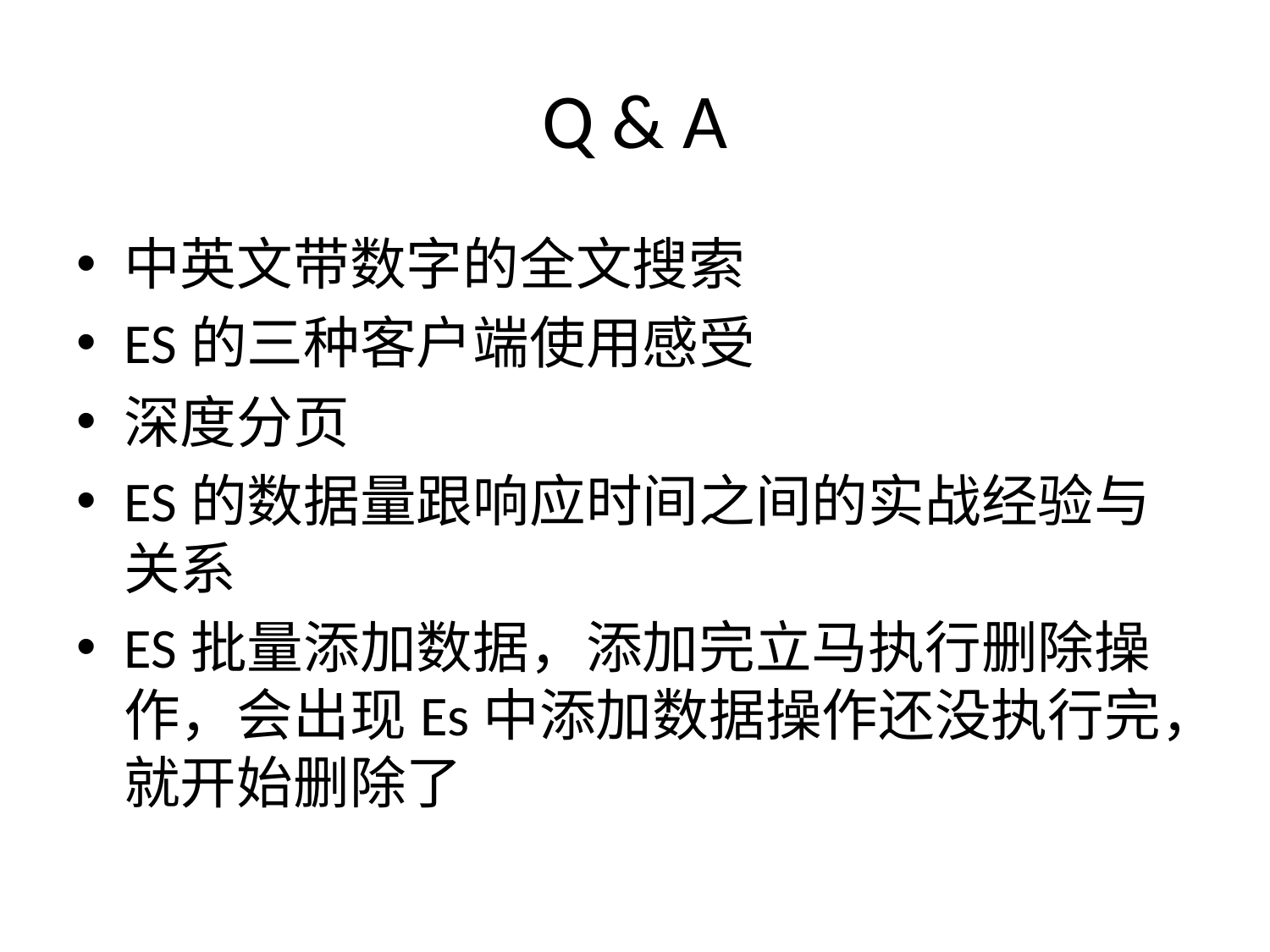

# Q & A
中英文带数字的全文搜索
ES的三种客户端使用感受
深度分页
ES的数据量跟响应时间之间的实战经验与关系
ES批量添加数据，添加完立马执行删除操作，会出现Es中添加数据操作还没执行完，就开始删除了